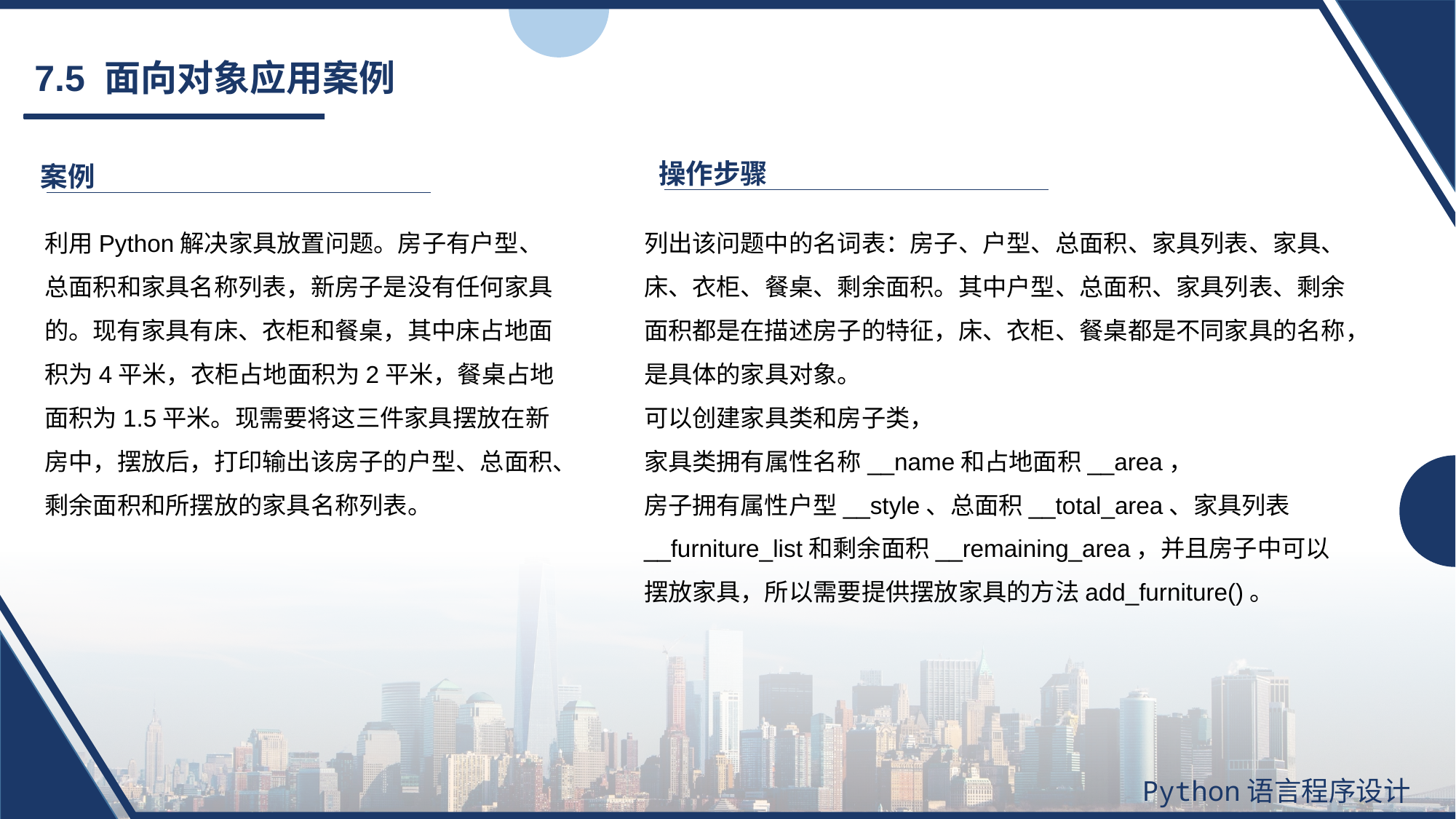

# 7.5 面向对象应用案例
操作步骤
案例
利用Python解决家具放置问题。房子有户型、总面积和家具名称列表，新房子是没有任何家具的。现有家具有床、衣柜和餐桌，其中床占地面积为4平米，衣柜占地面积为2平米，餐桌占地面积为1.5平米。现需要将这三件家具摆放在新房中，摆放后，打印输出该房子的户型、总面积、剩余面积和所摆放的家具名称列表。
列出该问题中的名词表：房子、户型、总面积、家具列表、家具、床、衣柜、餐桌、剩余面积。其中户型、总面积、家具列表、剩余面积都是在描述房子的特征，床、衣柜、餐桌都是不同家具的名称，是具体的家具对象。
可以创建家具类和房子类，
家具类拥有属性名称__name和占地面积__area，
房子拥有属性户型__style、总面积__total_area、家具列表__furniture_list和剩余面积__remaining_area，并且房子中可以摆放家具，所以需要提供摆放家具的方法add_furniture()。